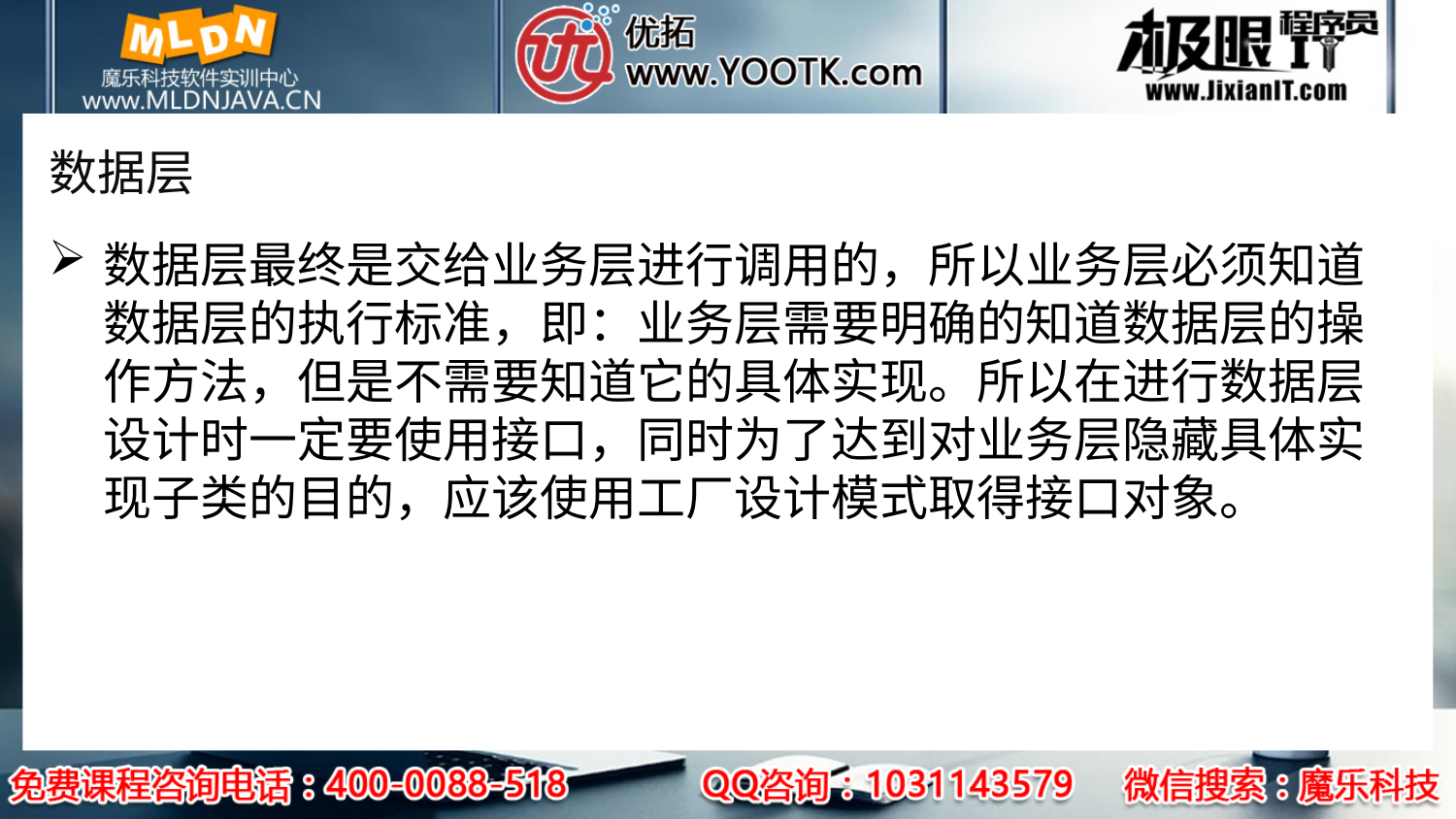

# 数据层
数据层最终是交给业务层进行调用的，所以业务层必须知道数据层的执行标准，即：业务层需要明确的知道数据层的操作方法，但是不需要知道它的具体实现。所以在进行数据层设计时一定要使用接口，同时为了达到对业务层隐藏具体实现子类的目的，应该使用工厂设计模式取得接口对象。